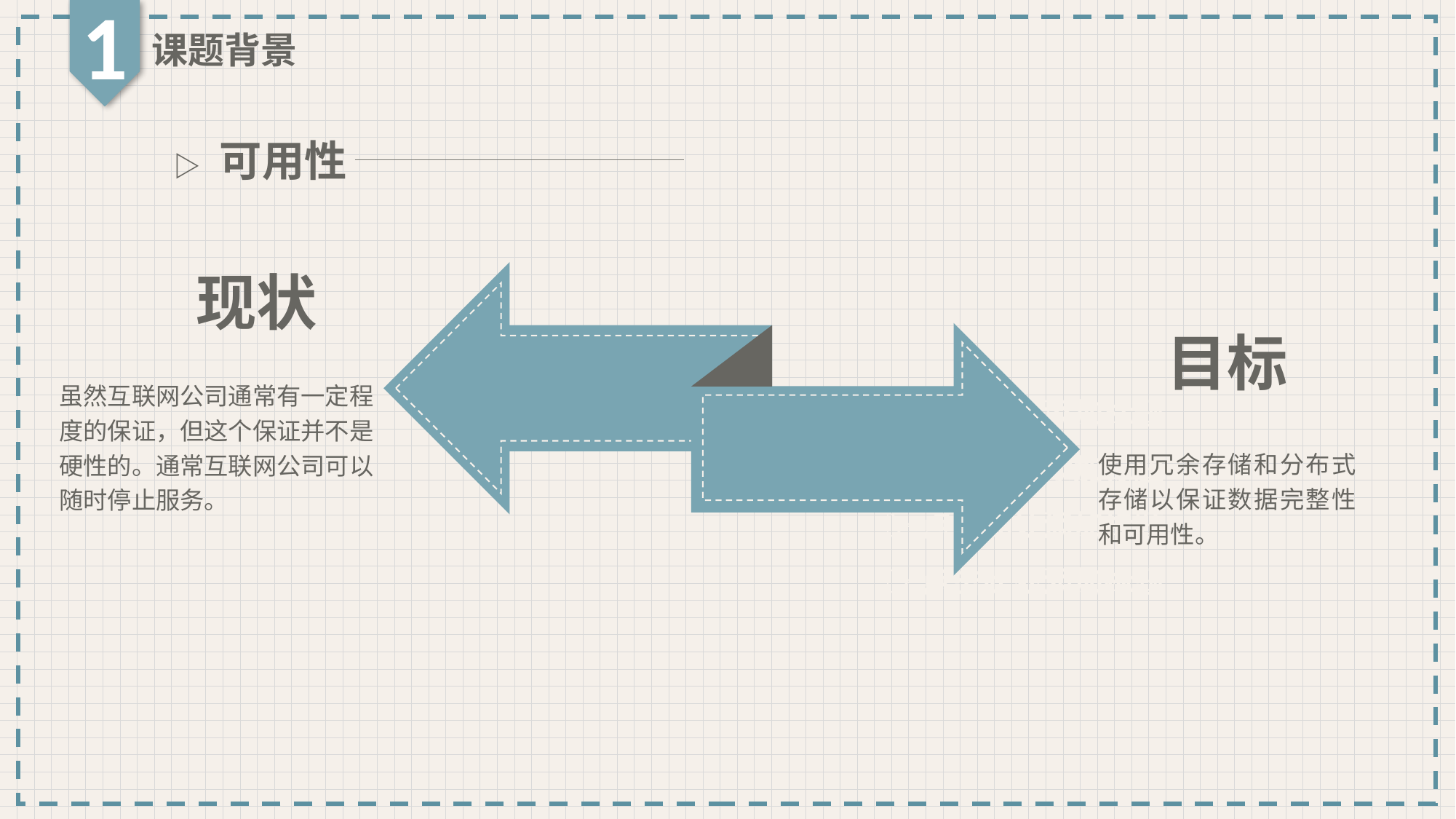

1

课题背景
▷  可用性
现状

目标
虽然互联网公司通常有一定程度的保证，但这个保证并不是硬性的。通常互联网公司可以随时停止服务。
▷点击此处添加标题
使用冗余存储和分布式存储以保证数据完整性和可用性。
▷点击此处添加标题
▷点击此处添加标题
▷点击此处添加标题